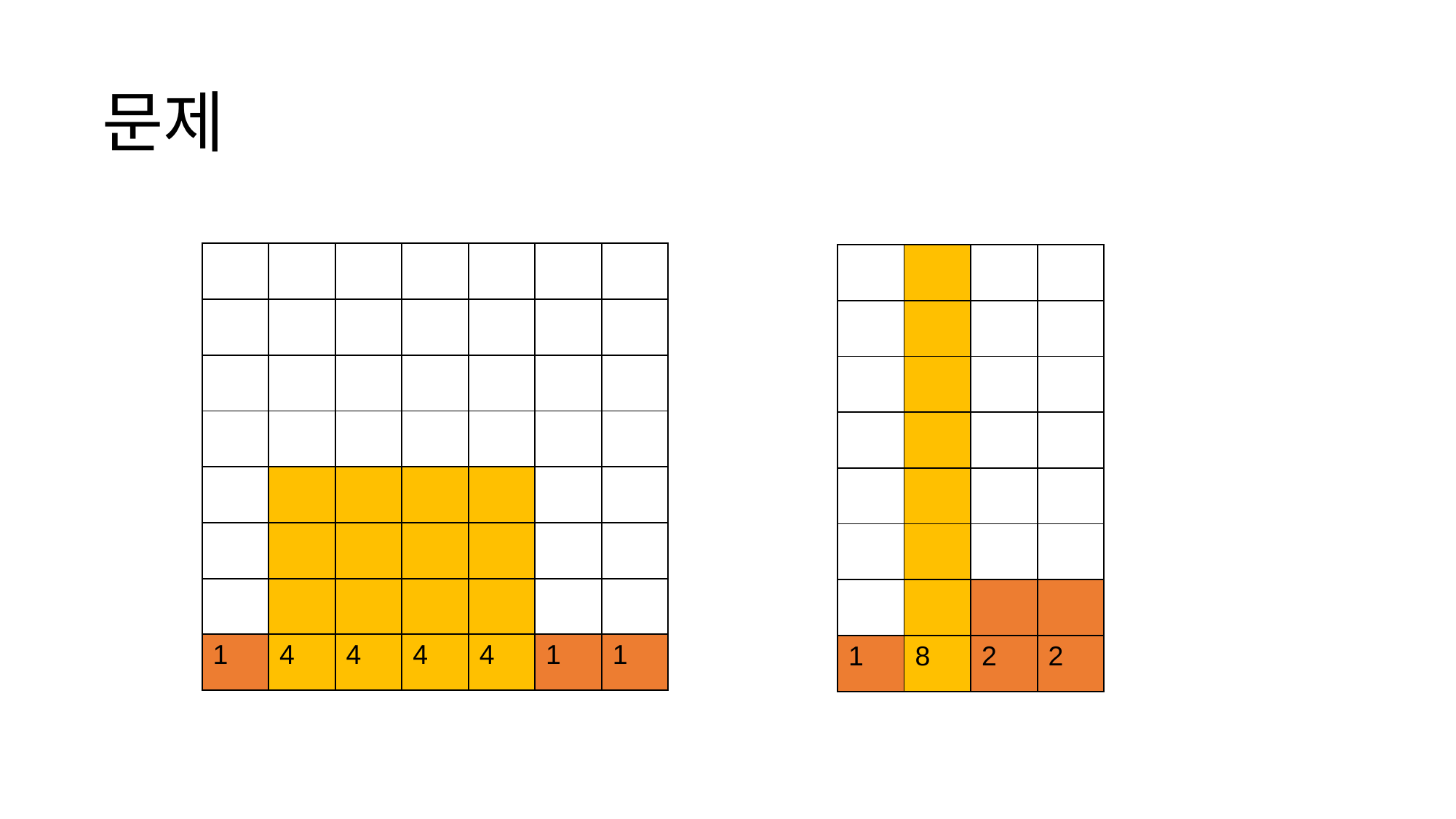

# 문제
|  |  |  |  |  |  |  |
| --- | --- | --- | --- | --- | --- | --- |
|  |  |  |  |  |  |  |
|  |  |  |  |  |  |  |
|  |  |  |  |  |  |  |
|  |  |  |  |  |  |  |
|  |  |  |  |  |  |  |
|  |  |  |  |  |  |  |
| 1 | 4 | 4 | 4 | 4 | 1 | 1 |
|  |  |  |  |
| --- | --- | --- | --- |
|  |  |  |  |
|  |  |  |  |
|  |  |  |  |
|  |  |  |  |
|  |  |  |  |
|  |  |  |  |
| 1 | 8 | 2 | 2 |